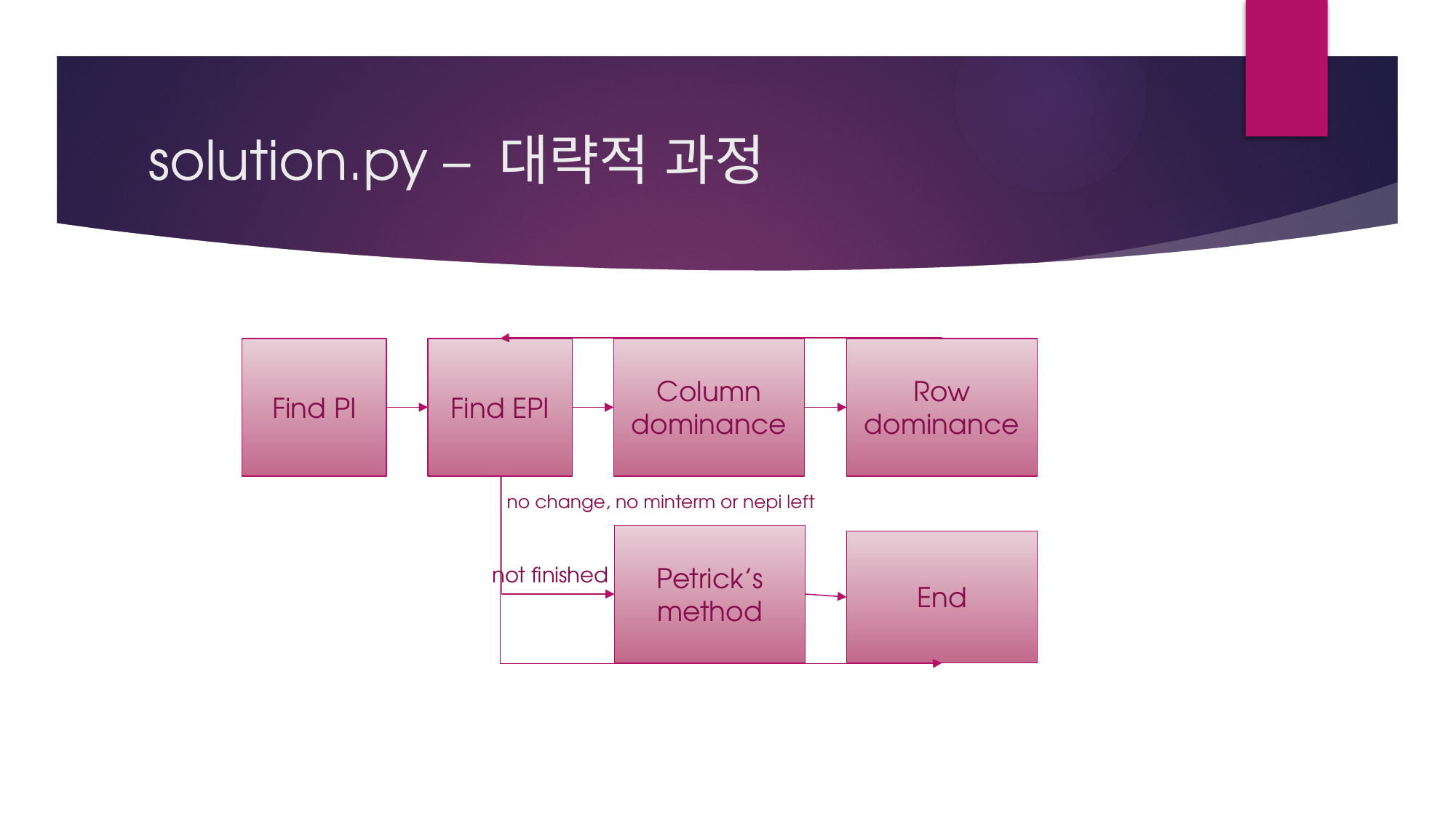

# solution.py – 대략적 과정
Find PI
Find EPI
Column
dominance
Row
dominance
no change, no minterm or nepi left
Petrick’s
method
End
not finished